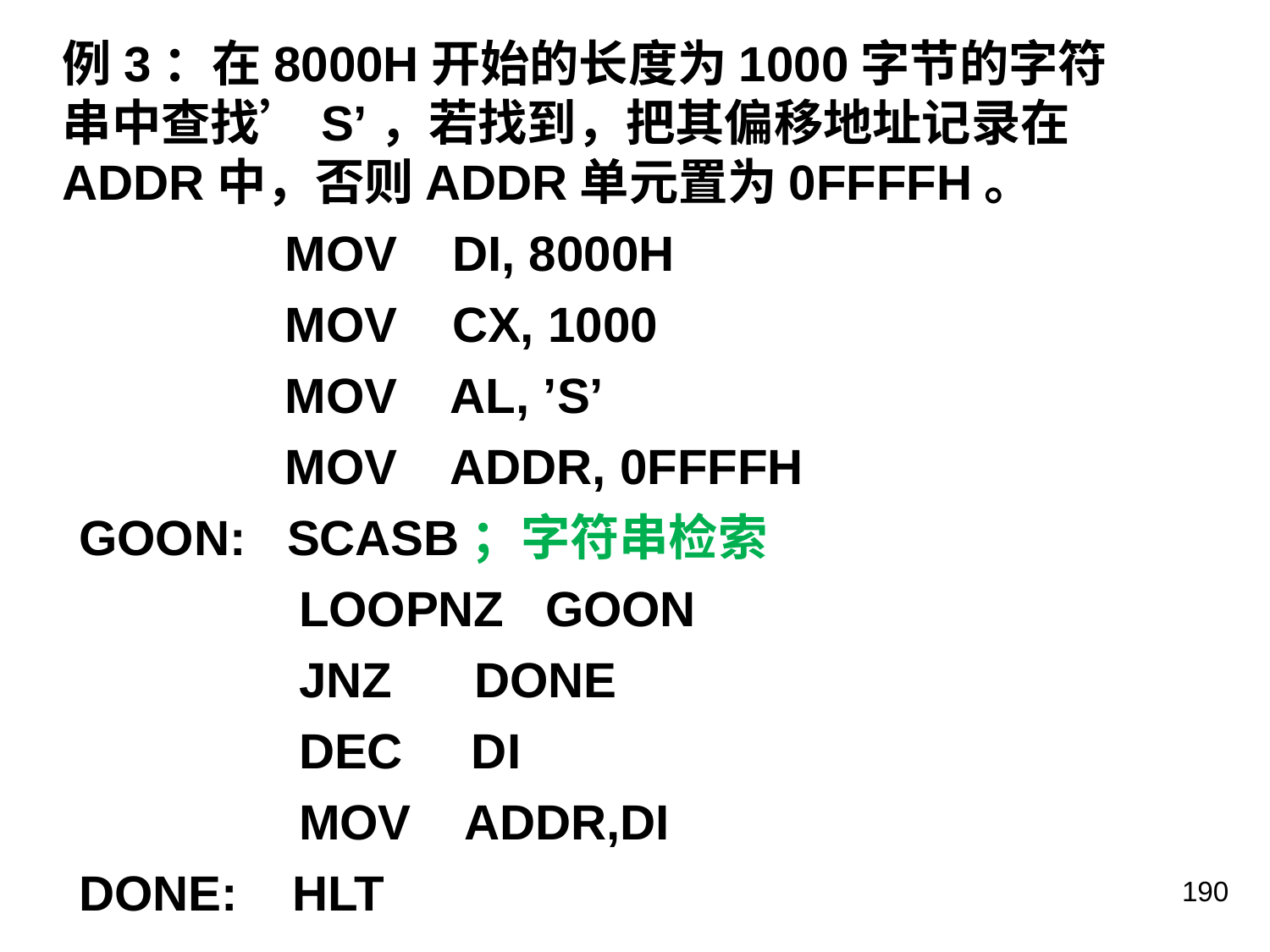

例3：在8000H开始的长度为1000字节的字符串中查找’S’，若找到，把其偏移地址记录在ADDR中，否则ADDR单元置为0FFFFH。
                  MOV    DI, 8000H
                  MOV    CX, 1000
                  MOV    AL, ’S’
                  MOV    ADDR, 0FFFFH
   GOON:   SCASB；字符串检索
                   LOOPNZ   GOON
                   JNZ      DONE
                   DEC     DI
                   MOV    ADDR,DI
   DONE:    HLT
190